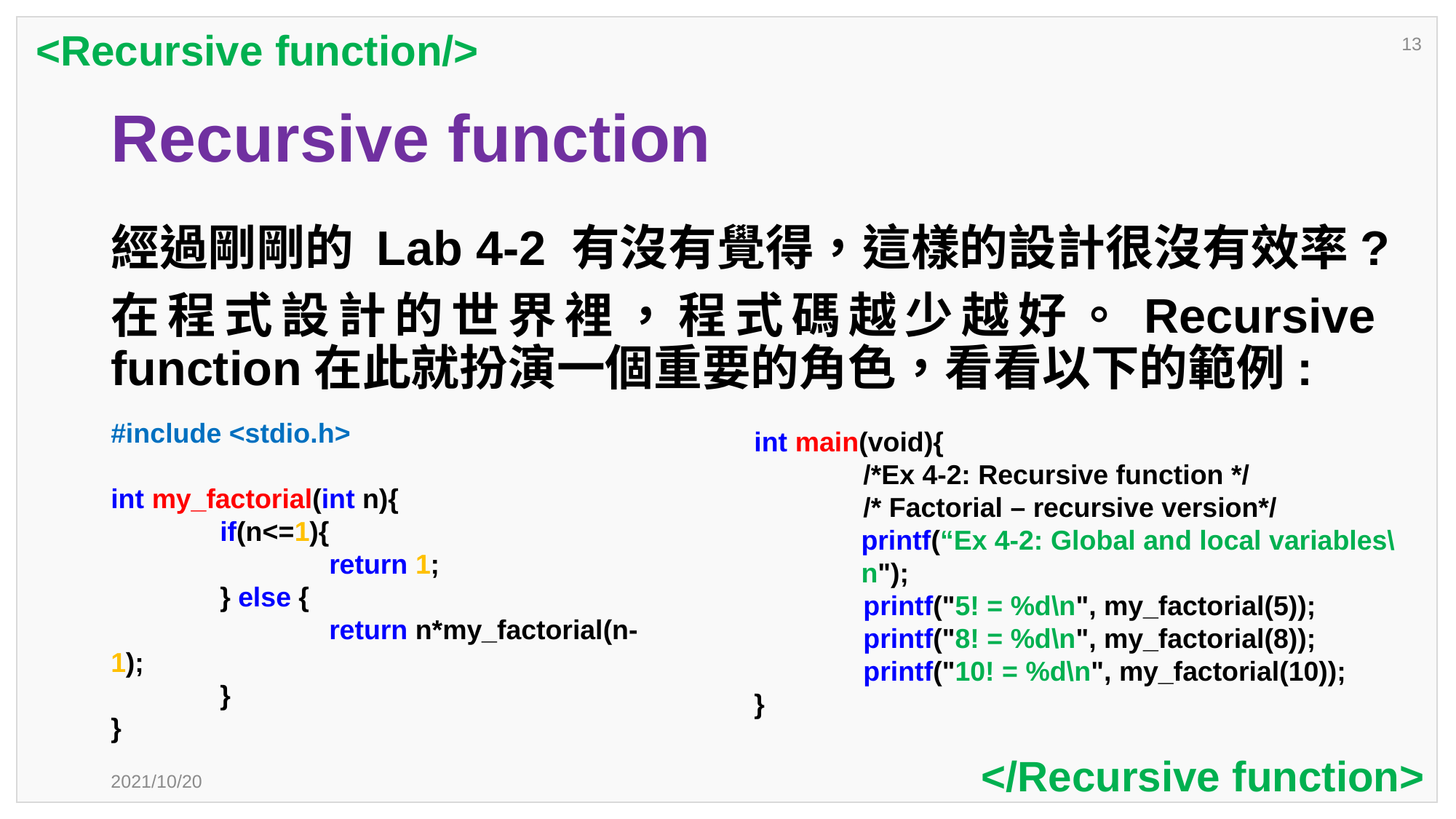

<Recursive function/>
13
# Recursive function
經過剛剛的 Lab 4-2 有沒有覺得，這樣的設計很沒有效率?
在程式設計的世界裡，程式碼越少越好。Recursive function在此就扮演一個重要的角色，看看以下的範例:
#include <stdio.h>

int my_factorial(int n){
	if(n<=1){
		return 1;
	} else {
		return n*my_factorial(n-1);
	}
}
int main(void){
	/*Ex 4-2: Recursive function */
	/* Factorial – recursive version*/
	printf(“Ex 4-2: Global and local variables\n");
	printf("5! = %d\n", my_factorial(5));
	printf("8! = %d\n", my_factorial(8));
	printf("10! = %d\n", my_factorial(10));
}
</Recursive function>
2021/10/20